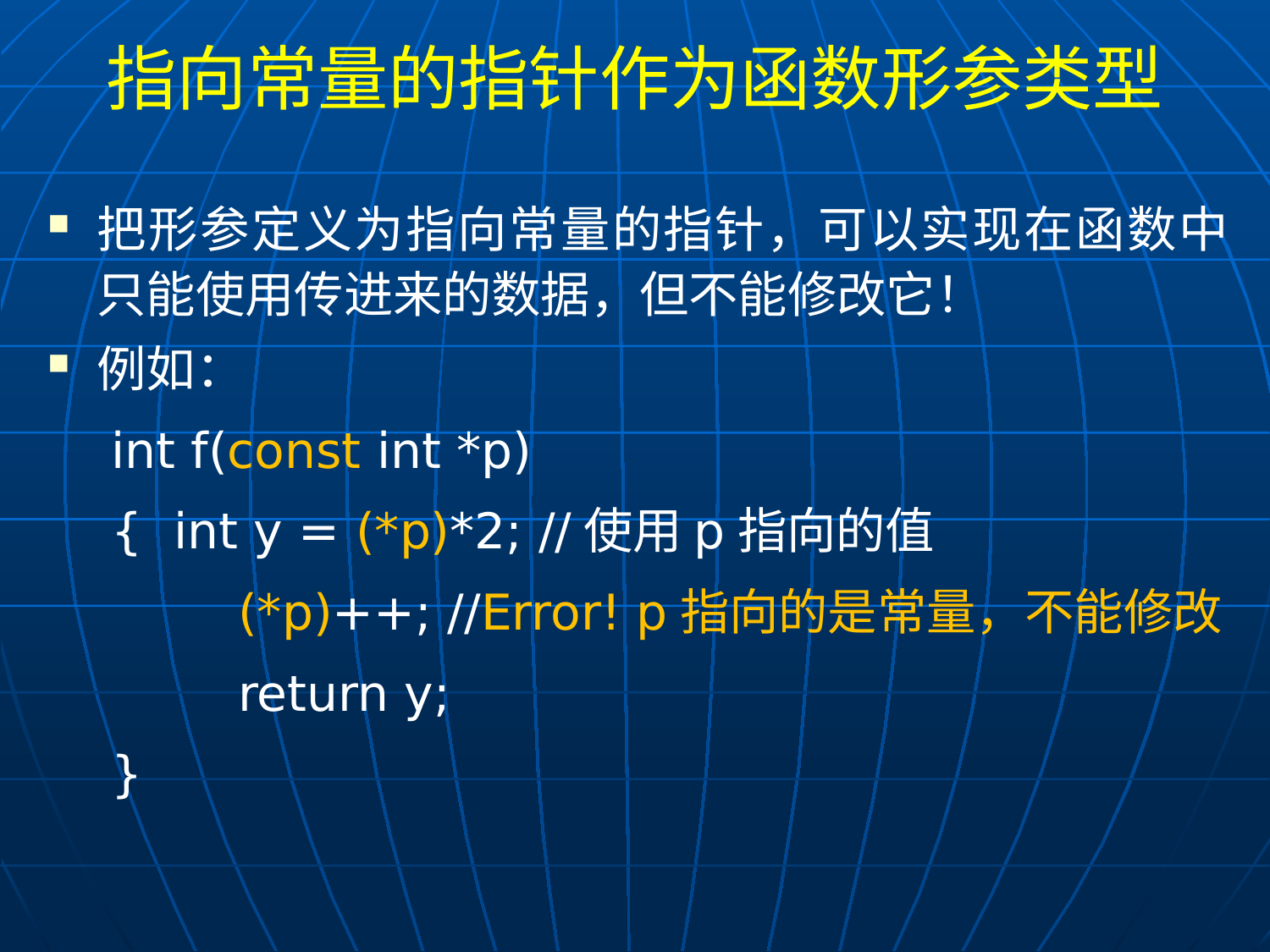

# 指向常量的指针作为函数形参类型
把形参定义为指向常量的指针，可以实现在函数中只能使用传进来的数据，但不能修改它！
例如：
int f(const int *p)
{  int y = (*p)*2; //使用p指向的值
	(*p)++; //Error! p指向的是常量，不能修改
	return y;
}